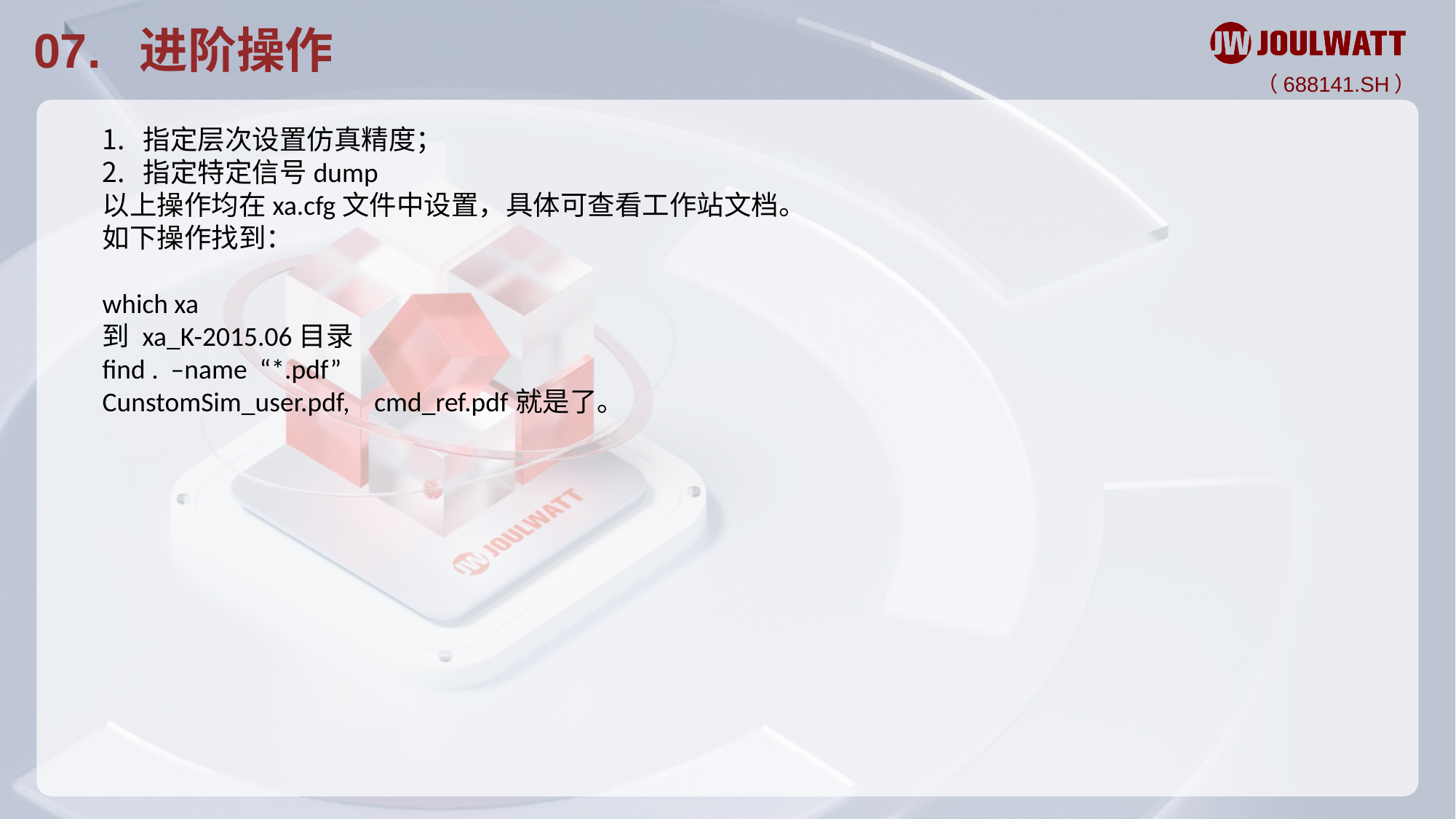

07.  进阶操作
指定层次设置仿真精度；
指定特定信号dump
以上操作均在xa.cfg文件中设置，具体可查看工作站文档。
如下操作找到：

which xa
到 xa_K-2015.06目录
find .  –name  “*.pdf”
CunstomSim_user.pdf,    cmd_ref.pdf就是了。